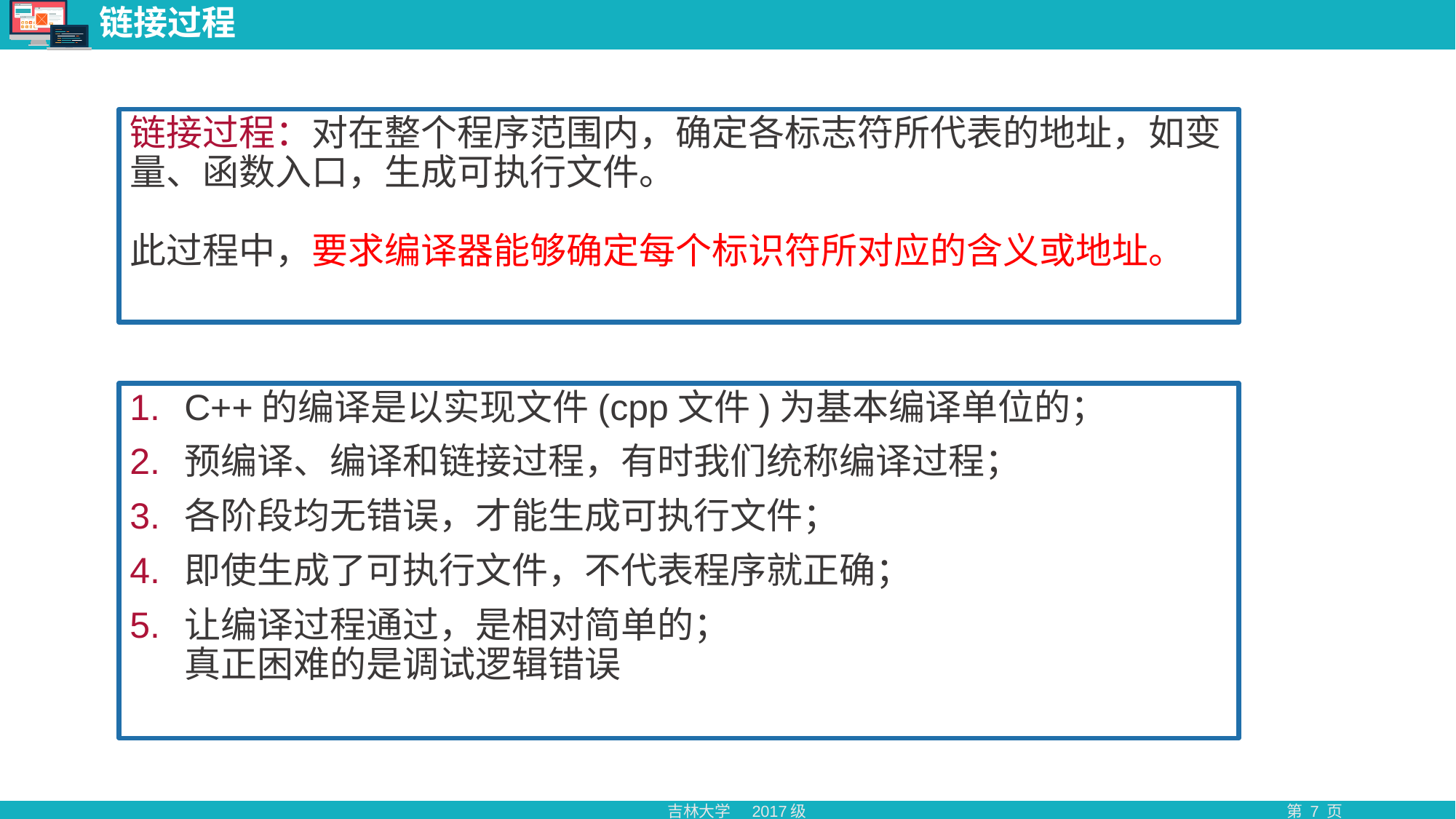

# 链接过程
链接过程：对在整个程序范围内，确定各标志符所代表的地址，如变量、函数入口，生成可执行文件。
此过程中，要求编译器能够确定每个标识符所对应的含义或地址。
C++的编译是以实现文件(cpp文件)为基本编译单位的；
预编译、编译和链接过程，有时我们统称编译过程；
各阶段均无错误，才能生成可执行文件；
即使生成了可执行文件，不代表程序就正确；
让编译过程通过，是相对简单的；
真正困难的是调试逻辑错误